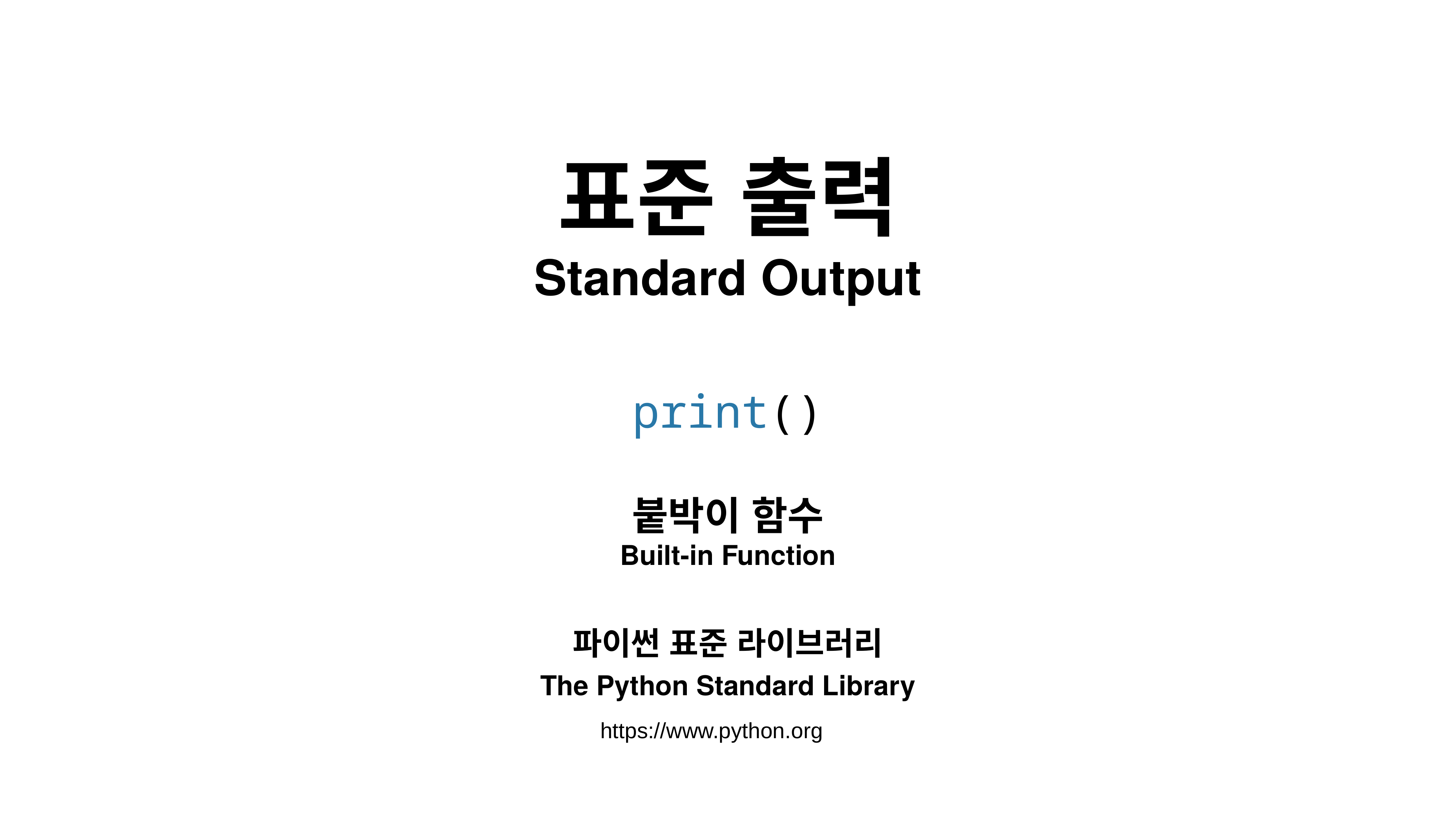

표준 출력
Standard Output
print()
붙박이 함수
Built-in Function
파이썬 표준 라이브러리
The Python Standard Library
https://www.python.org